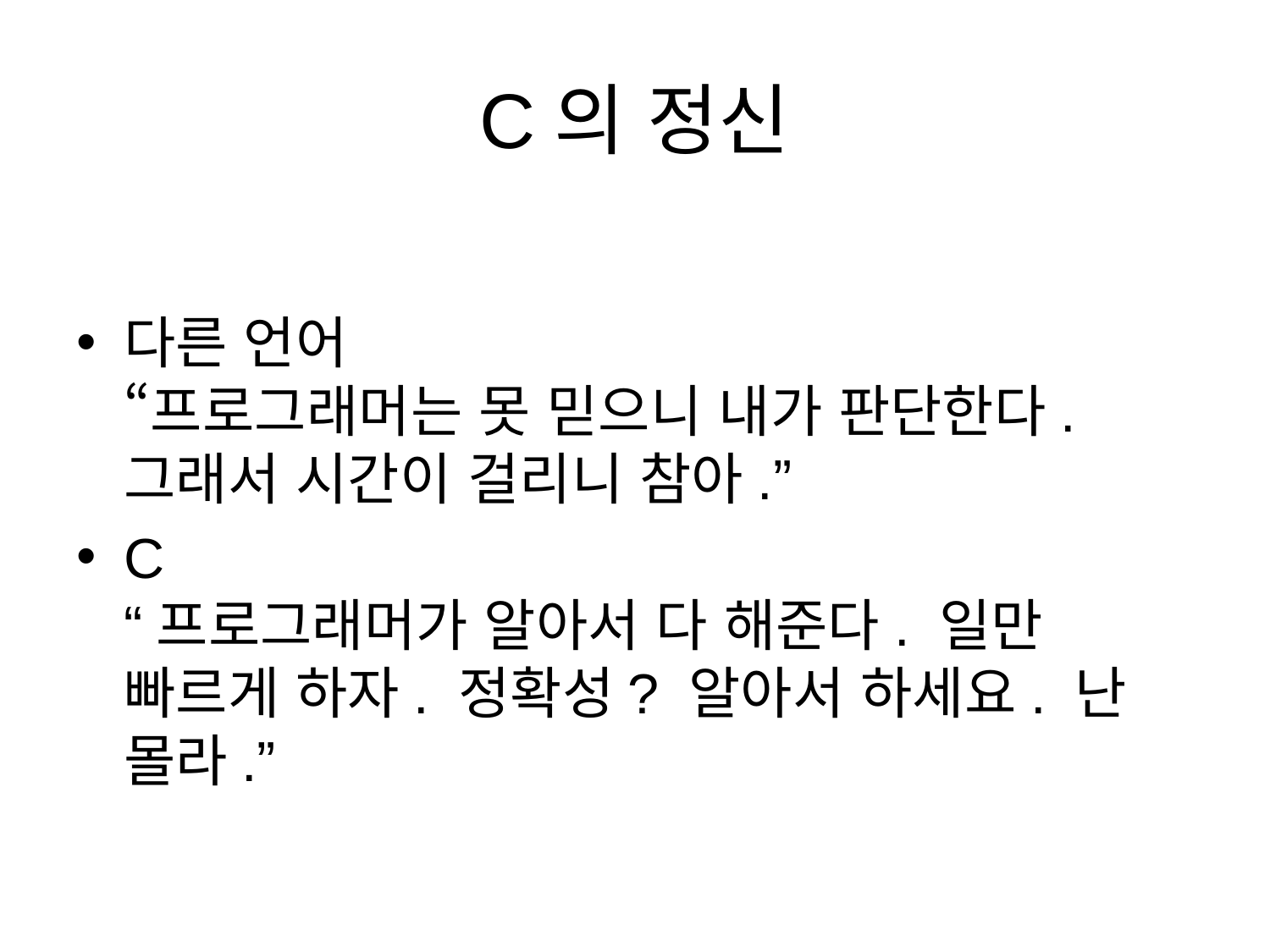

# C의 정신

다른 언어
“프로그래머는 못 믿으니 내가 판단한다.
그래서 시간이 걸리니 참아.”
C
“프로그래머가 알아서 다 해준다. 일만 빠르게 하자. 정확성? 알아서 하세요. 난 몰라.”